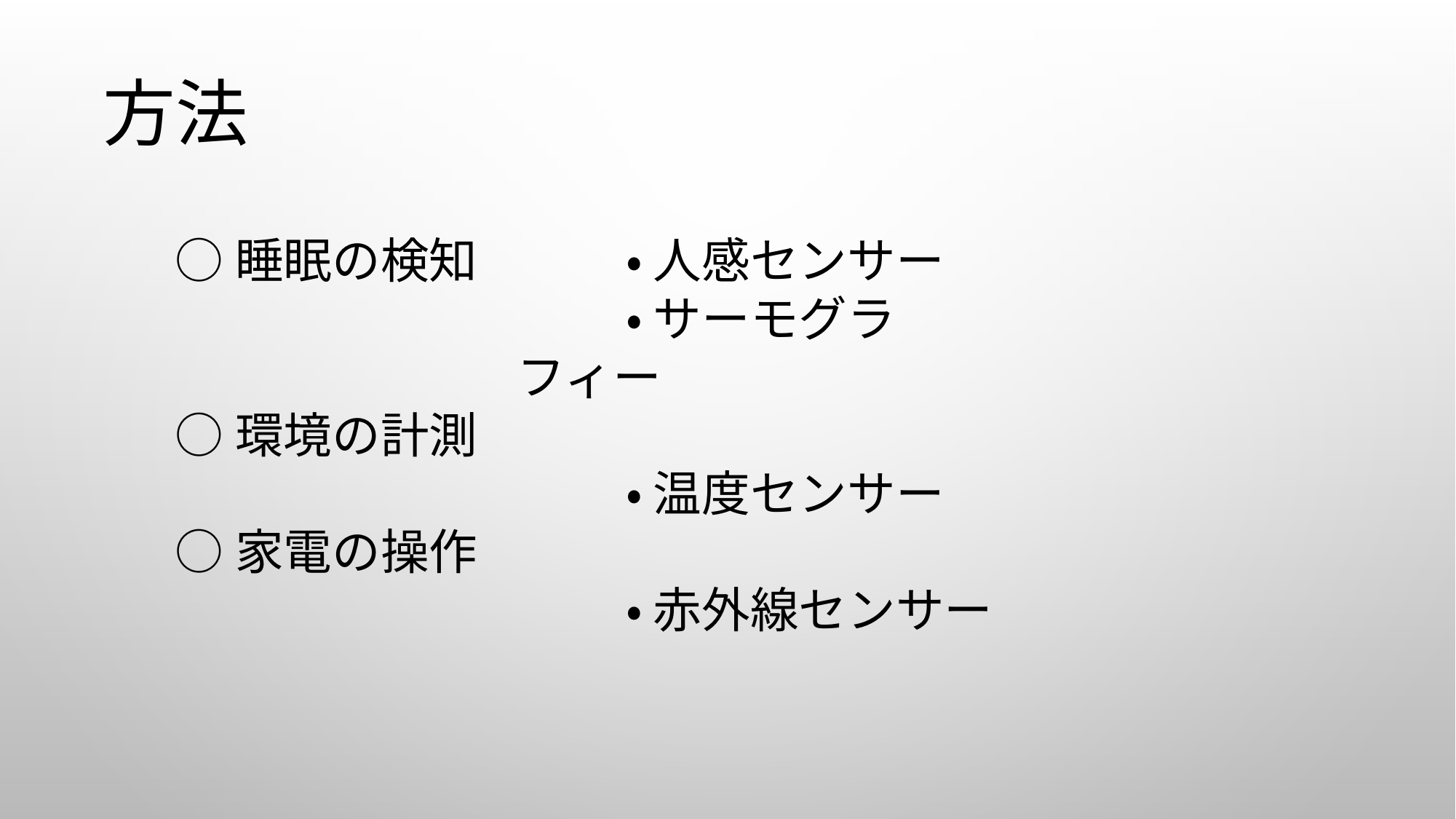

方法
○睡眠の検知

○環境の計測

○家電の操作

	・ 人感センサー
	・ サーモグラフィー

	・ 温度センサー

	・ 赤外線センサー